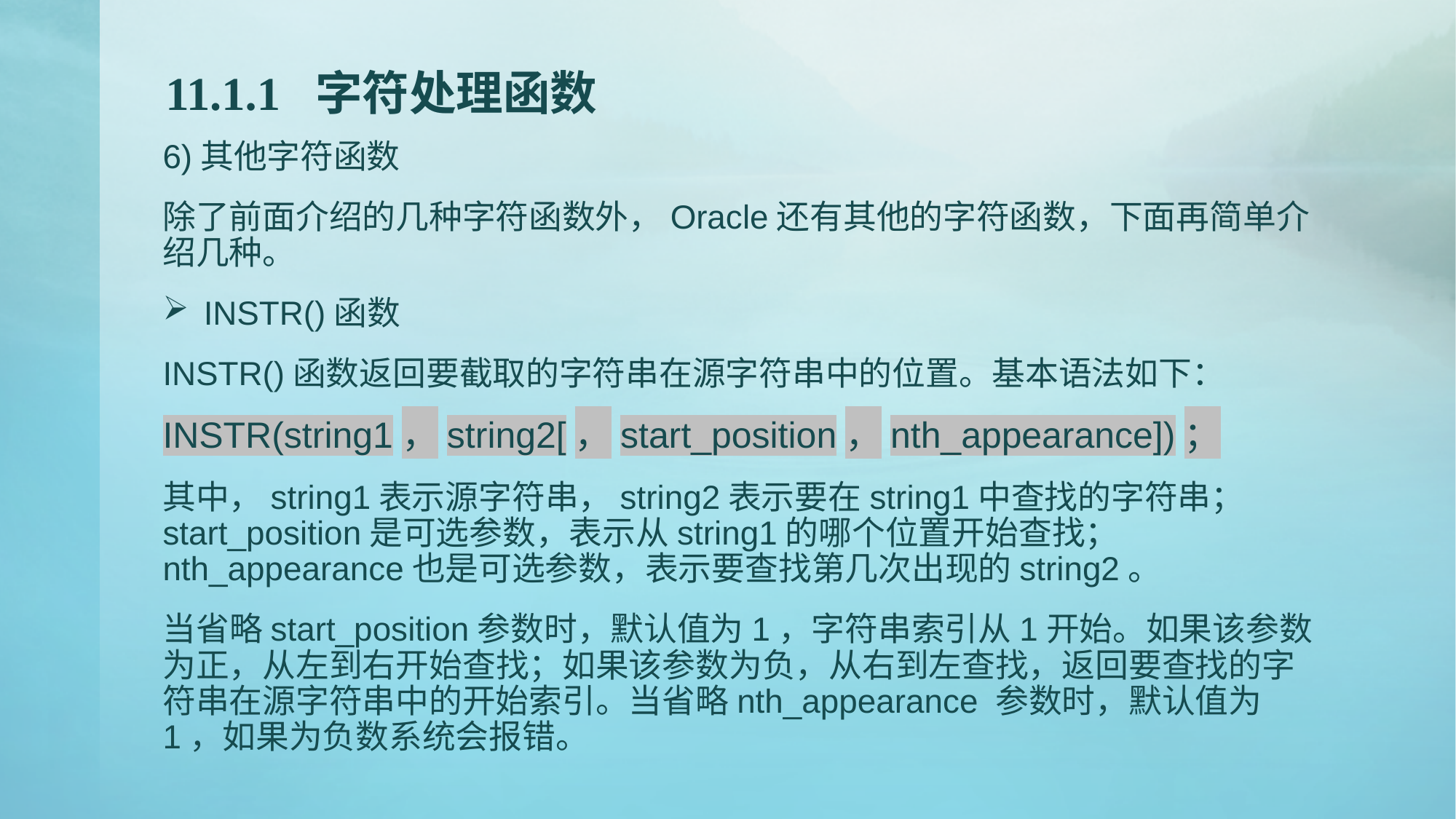

# 11.1.1  字符处理函数
6)其他字符函数
除了前面介绍的几种字符函数外，Oracle还有其他的字符函数，下面再简单介绍几种。
INSTR()函数
INSTR()函数返回要截取的字符串在源字符串中的位置。基本语法如下：
INSTR(string1，string2[，start_position，nth_appearance])；
其中，string1表示源字符串，string2表示要在string1中查找的字符串；start_position是可选参数，表示从string1的哪个位置开始查找；nth_appearance也是可选参数，表示要查找第几次出现的string2。
当省略start_position参数时，默认值为1，字符串索引从1开始。如果该参数为正，从左到右开始查找；如果该参数为负，从右到左查找，返回要查找的字符串在源字符串中的开始索引。当省略nth_appearance 参数时，默认值为 1，如果为负数系统会报错。